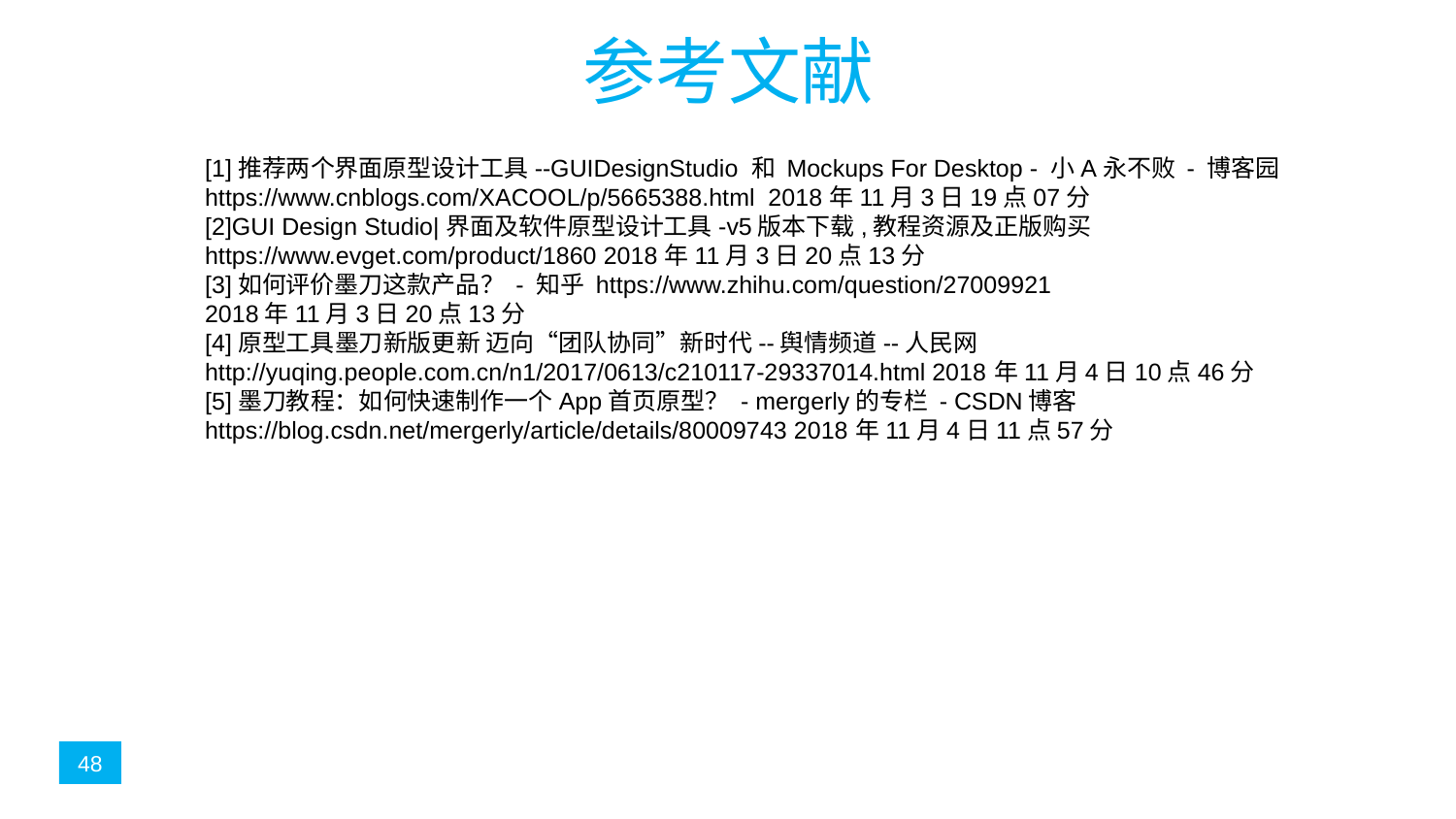

# 参考文献
[1]推荐两个界面原型设计工具--GUIDesignStudio 和 Mockups For Desktop - 小A永不败 - 博客园 https://www.cnblogs.com/XACOOL/p/5665388.html  2018年11月3日19点07分
[2]GUI Design Studio|界面及软件原型设计工具-v5版本下载,教程资源及正版购买 https://www.evget.com/product/1860 2018年11月3日20点13分
[3]如何评价墨刀这款产品？ - 知乎 https://www.zhihu.com/question/27009921
2018年11月3日20点13分
[4]原型工具墨刀新版更新 迈向“团队协同”新时代--舆情频道--人民网 http://yuqing.people.com.cn/n1/2017/0613/c210117-29337014.html 2018年11月4日10点46分
[5]墨刀教程：如何快速制作一个App首页原型？ - mergerly的专栏 - CSDN博客 https://blog.csdn.net/mergerly/article/details/80009743 2018年11月4日11点57分

48